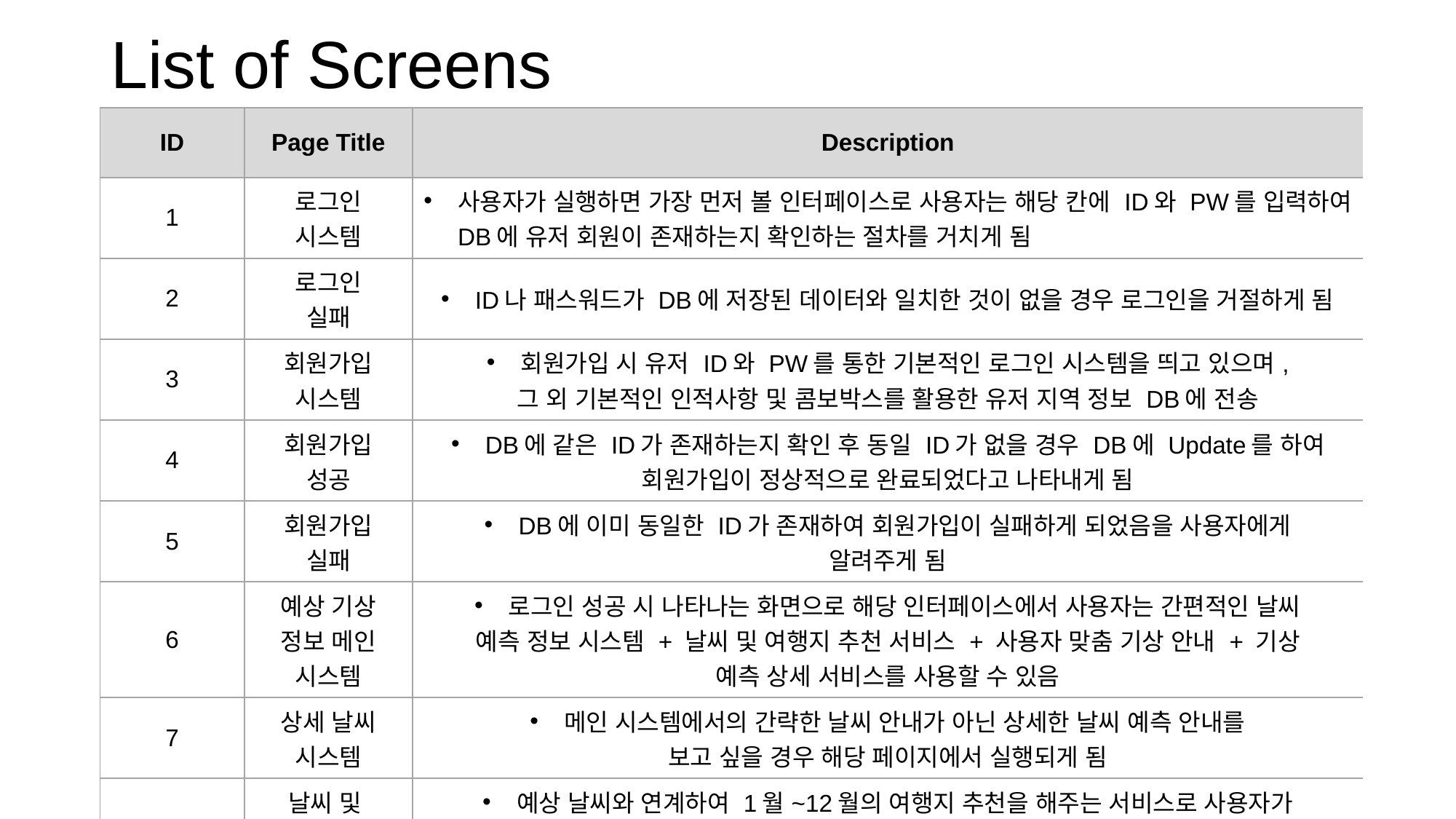

# List of Screens
| ID | Page Title | Description |
| --- | --- | --- |
| 1 | 로그인 시스템 | 사용자가 실행하면 가장 먼저 볼 인터페이스로 사용자는 해당 칸에 ID와 PW를 입력하여 DB에 유저 회원이 존재하는지 확인하는 절차를 거치게 됨 |
| 2 | 로그인 실패 | ID나 패스워드가 DB에 저장된 데이터와 일치한 것이 없을 경우 로그인을 거절하게 됨 |
| 3 | 회원가입 시스템 | 회원가입 시 유저 ID와 PW를 통한 기본적인 로그인 시스템을 띄고 있으며, 그 외 기본적인 인적사항 및 콤보박스를 활용한 유저 지역 정보 DB에 전송 |
| 4 | 회원가입 성공 | DB에 같은 ID가 존재하는지 확인 후 동일 ID가 없을 경우 DB에 Update를 하여 회원가입이 정상적으로 완료되었다고 나타내게 됨 |
| 5 | 회원가입 실패 | DB에 이미 동일한 ID가 존재하여 회원가입이 실패하게 되었음을 사용자에게 알려주게 됨 |
| 6 | 예상 기상 정보 메인 시스템 | 로그인 성공 시 나타나는 화면으로 해당 인터페이스에서 사용자는 간편적인 날씨 예측 정보 시스템 + 날씨 및 여행지 추천 서비스 + 사용자 맞춤 기상 안내 + 기상 예측 상세 서비스를 사용할 수 있음 |
| 7 | 상세 날씨 시스템 | 메인 시스템에서의 간략한 날씨 안내가 아닌 상세한 날씨 예측 안내를 보고 싶을 경우 해당 페이지에서 실행되게 됨 |
| 8 | 날씨 및 여행지 추천 시스템 | 예상 날씨와 연계하여 1월~12월의 여행지 추천을 해주는 서비스로 사용자가 검색하였던 지역을 토대와 현재 로그인한 사용자의 나이대를 고려하여 추천 관광 명소 및 추천 여행 일자를 안내하게 됨 |